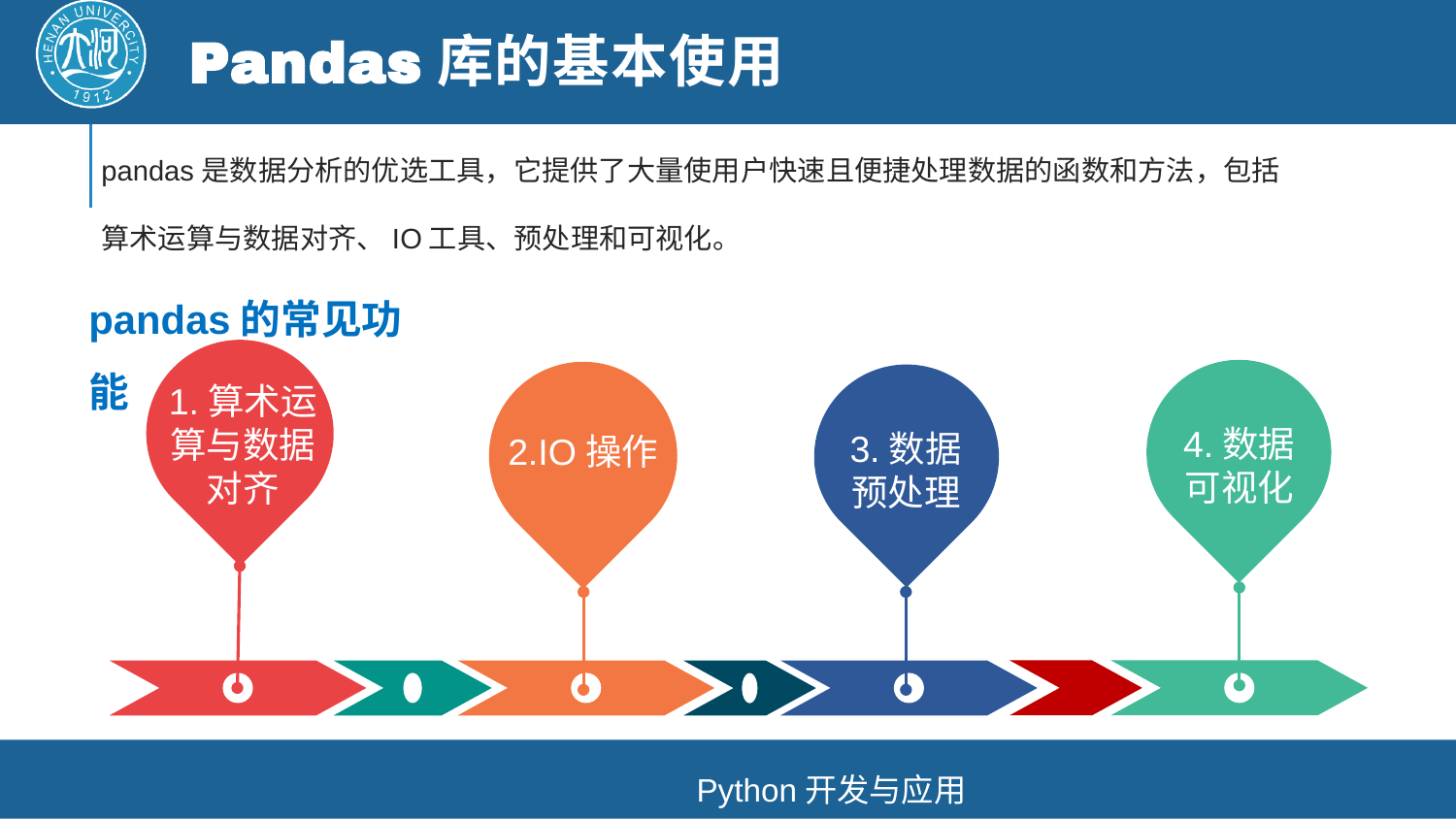

# Pandas库的基本使用
pandas是数据分析的优选工具，它提供了大量使用户快速且便捷处理数据的函数和方法，包括算术运算与数据对齐、IO工具、预处理和可视化。
pandas的常见功能

1.算术运算与数据对齐
4.数据可视化
3.数据预处理
2.IO操作

Python开发与应用
19